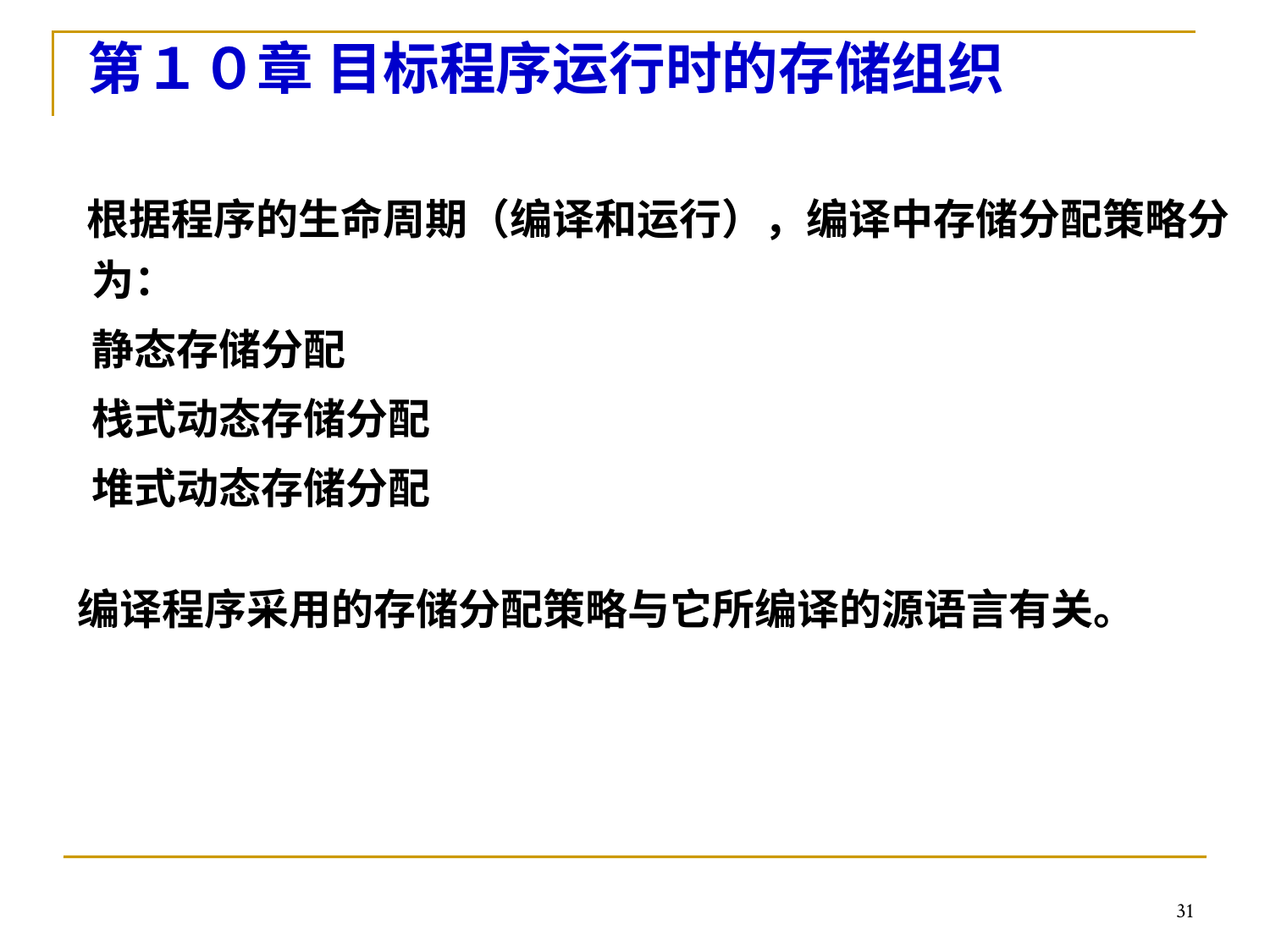

# 第１０章 目标程序运行时的存储组织
　根据程序的生命周期（编译和运行），编译中存储分配策略分为：
	静态存储分配
	栈式动态存储分配
	堆式动态存储分配
编译程序采用的存储分配策略与它所编译的源语言有关。
31